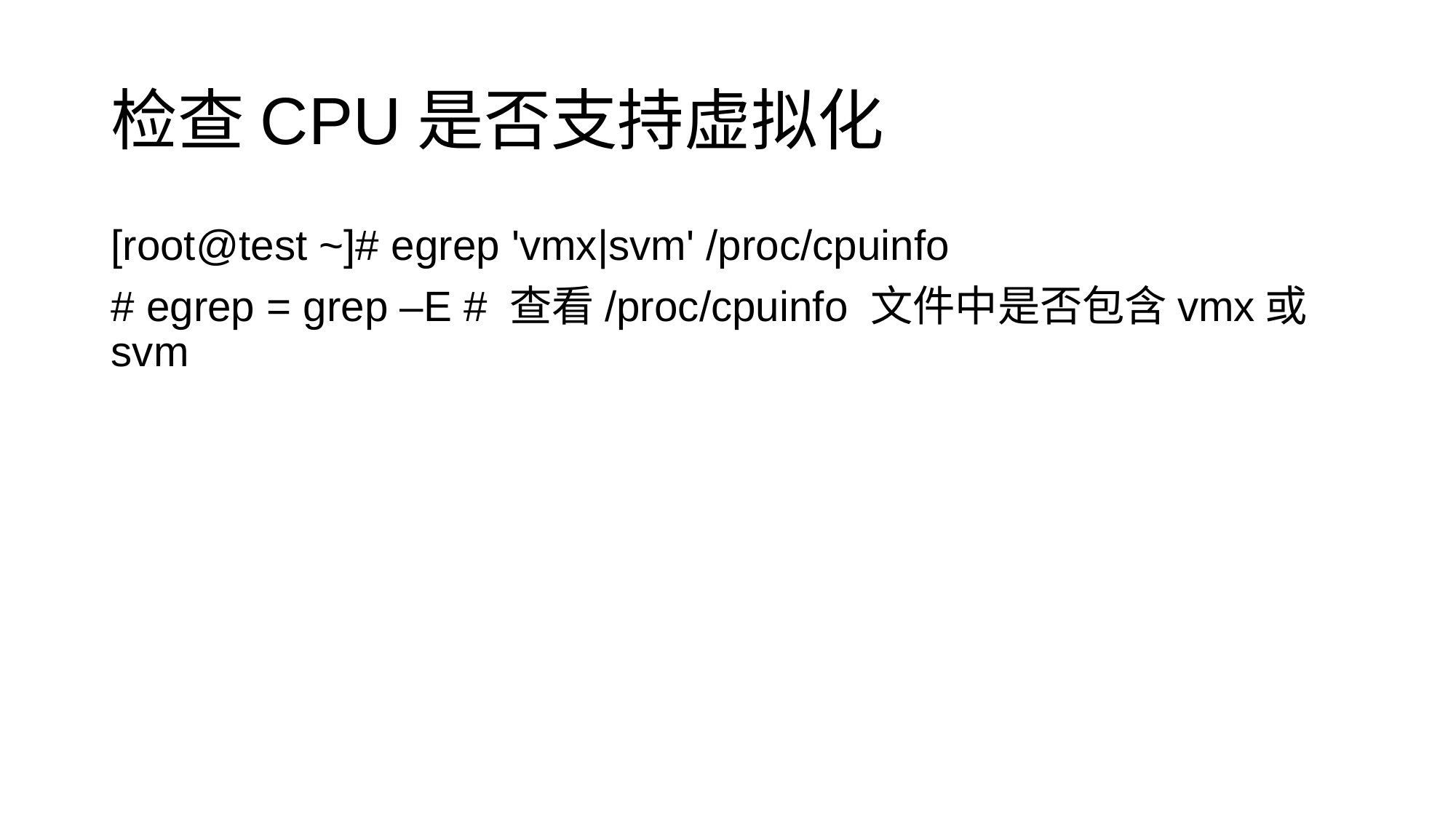

# 检查CPU是否支持虚拟化
[root@test ~]# egrep 'vmx|svm' /proc/cpuinfo
# egrep = grep –E # 查看/proc/cpuinfo 文件中是否包含vmx或svm